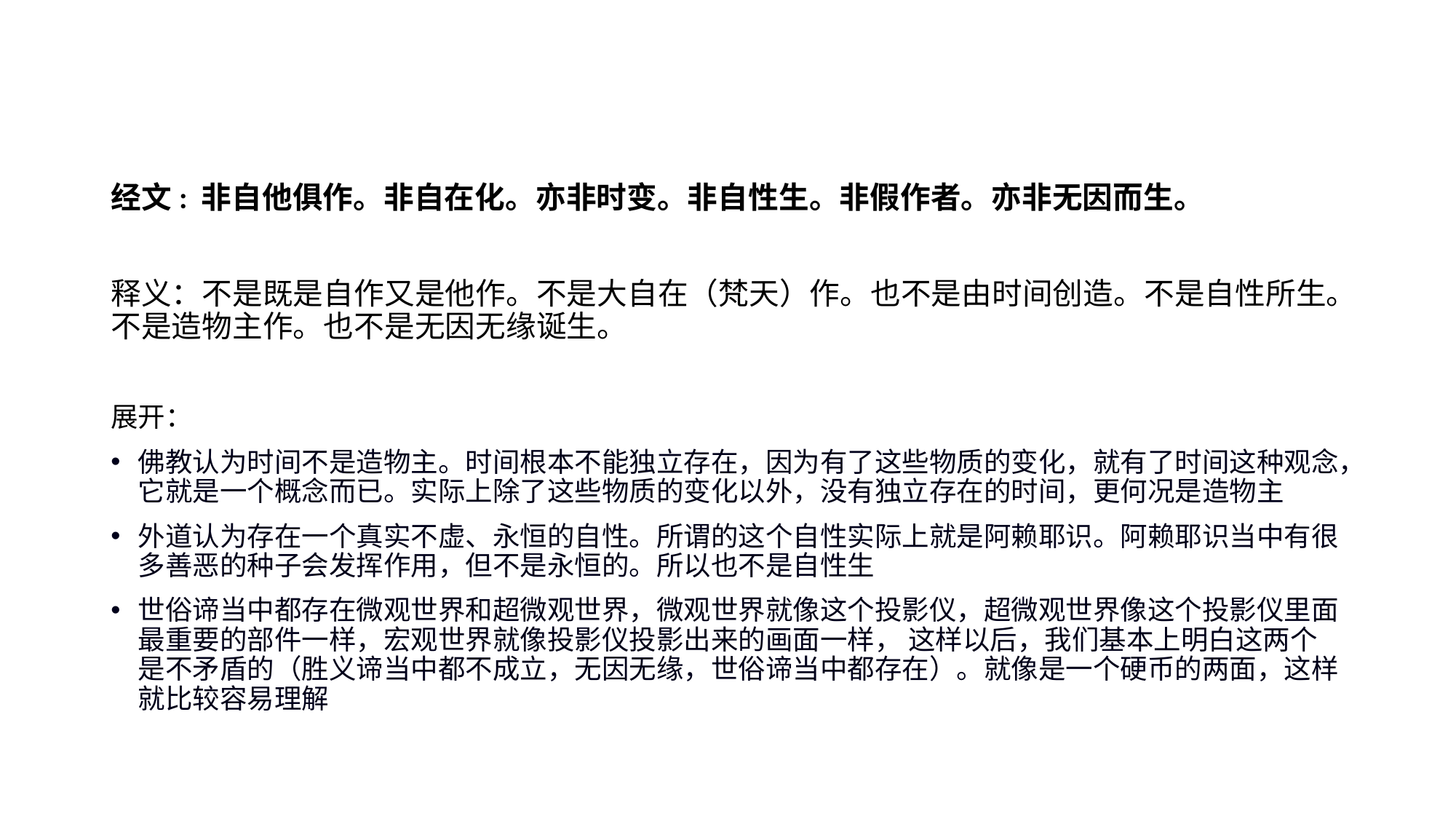

经文: 非自他俱作。非自在化。亦非时变。非自性生。非假作者。亦非无因而生。

释义：不是既是自作又是他作。不是大自在（梵天）作。也不是由时间创造。不是自性所生。不是造物主作。也不是无因无缘诞生。

展开：
佛教认为时间不是造物主。时间根本不能独立存在，因为有了这些物质的变化，就有了时间这种观念，它就是一个概念而已。实际上除了这些物质的变化以外，没有独立存在的时间，更何况是造物主
外道认为存在一个真实不虚、永恒的自性。所谓的这个自性实际上就是阿赖耶识。阿赖耶识当中有很多善恶的种子会发挥作用，但不是永恒的。所以也不是自性生
世俗谛当中都存在微观世界和超微观世界，微观世界就像这个投影仪，超微观世界像这个投影仪里面最重要的部件一样，宏观世界就像投影仪投影出来的画面一样， 这样以后，我们基本上明白这两个是不矛盾的（胜义谛当中都不成立，无因无缘，世俗谛当中都存在）。就像是一个硬币的两面，这样就比较容易理解